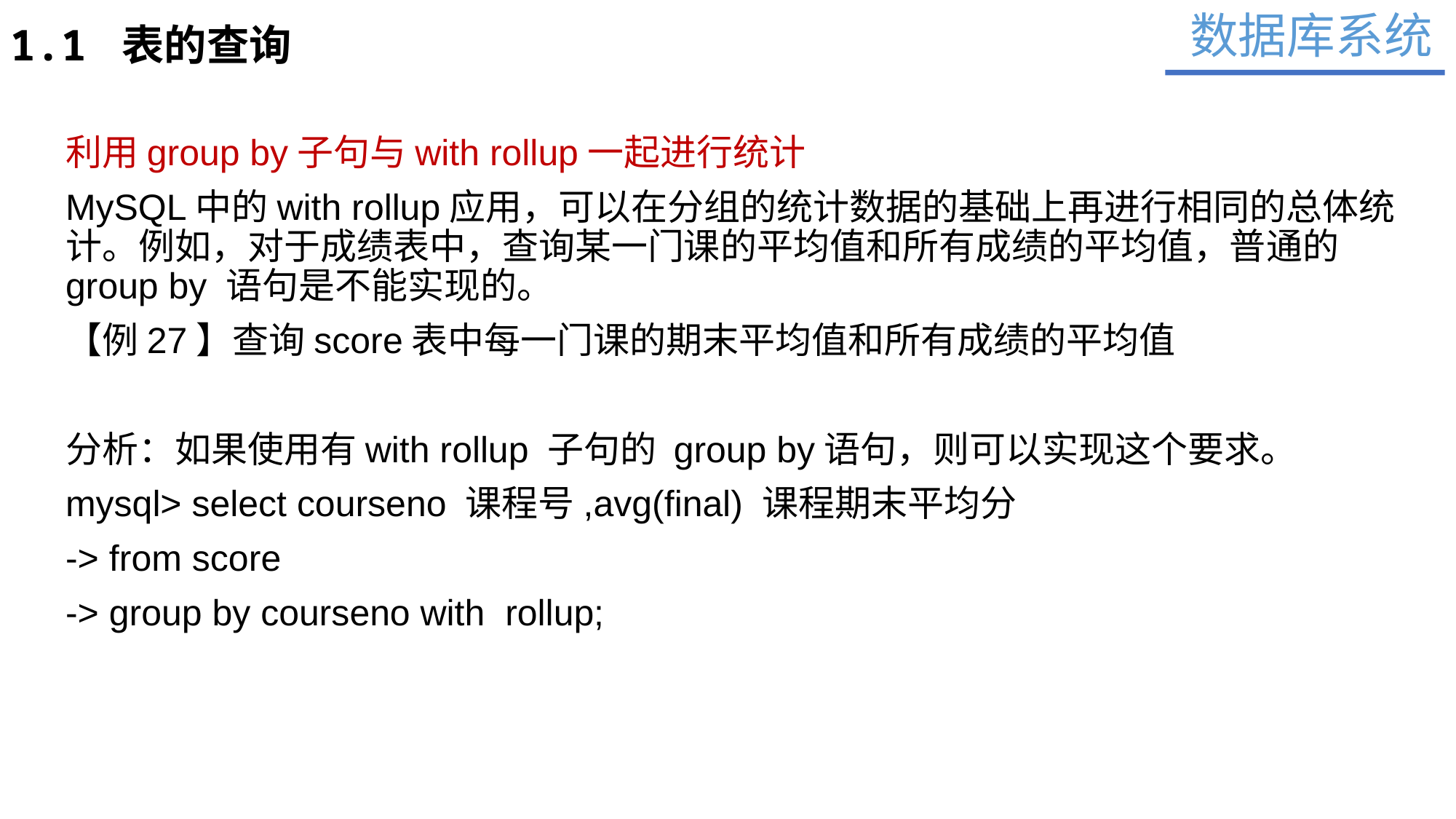

数据库系统
1.1 表的查询

利用group by子句与with rollup一起进行统计
MySQL中的with rollup应用，可以在分组的统计数据的基础上再进行相同的总体统计。例如，对于成绩表中，查询某一门课的平均值和所有成绩的平均值，普通的group by 语句是不能实现的。
【例27】查询score表中每一门课的期末平均值和所有成绩的平均值

分析：如果使用有with rollup 子句的 group by语句，则可以实现这个要求。
mysql> select courseno 课程号,avg(final) 课程期末平均分
-> from score
-> group by courseno with  rollup;